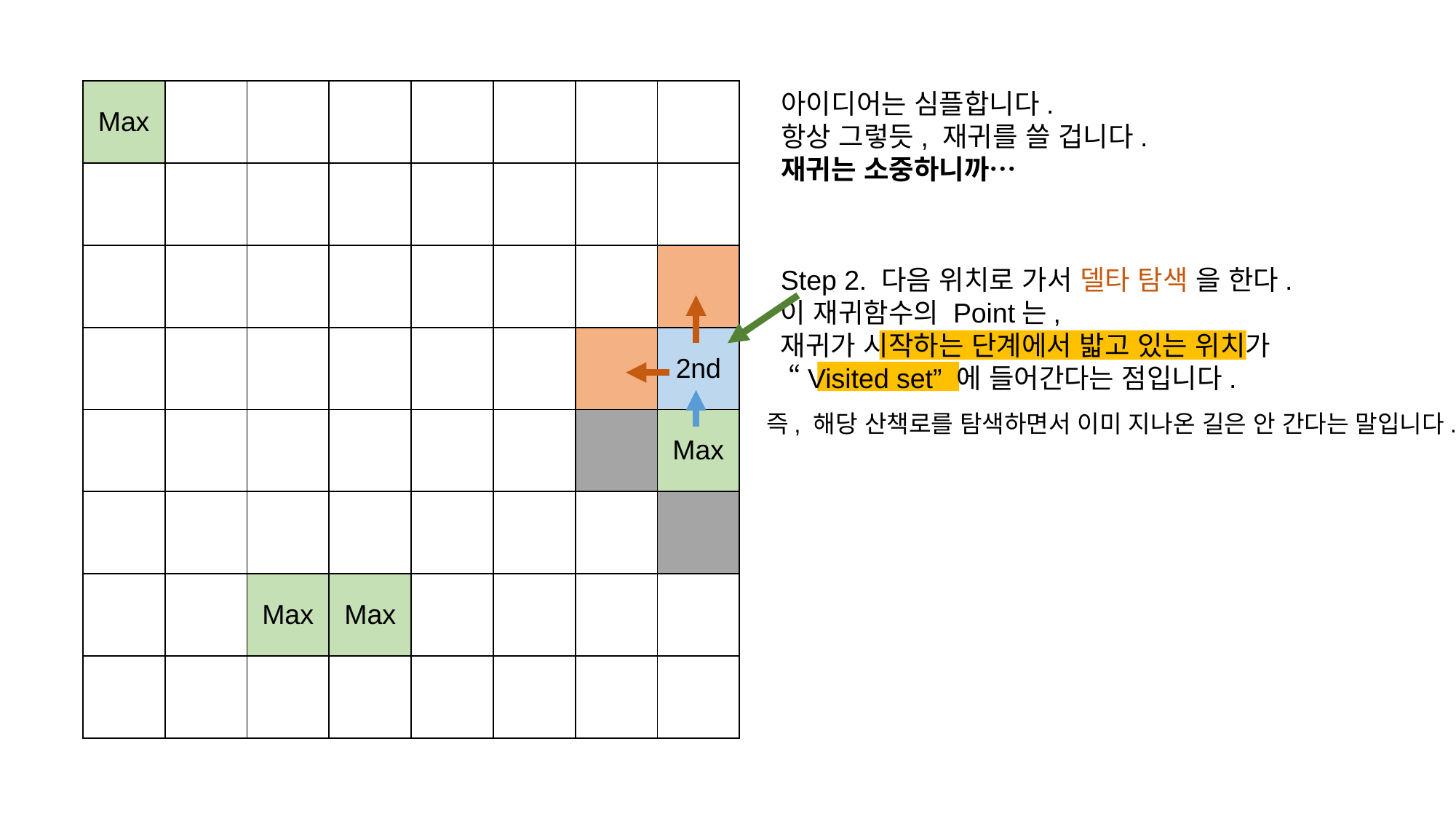

| Max |  |  |  |  |  |  |  |
| --- | --- | --- | --- | --- | --- | --- | --- |
|  |  |  |  |  |  |  |  |
|  |  |  |  |  |  |  |  |
|  |  |  |  |  |  |  | 2nd |
|  |  |  |  |  |  |  | Max |
|  |  |  |  |  |  |  |  |
|  |  | Max | Max |  |  |  |  |
|  |  |  |  |  |  |  |  |
아이디어는 심플합니다.
항상 그렇듯, 재귀를 쓸 겁니다.
재귀는 소중하니까…
Step 2. 다음 위치로 가서 델타 탐색 을 한다.
이 재귀함수의 Point는,
재귀가 시작하는 단계에서 밟고 있는 위치가
 “Visited set” 에 들어간다는 점입니다.

즉, 해당 산책로를 탐색하면서 이미 지나온 길은 안 간다는 말입니다.